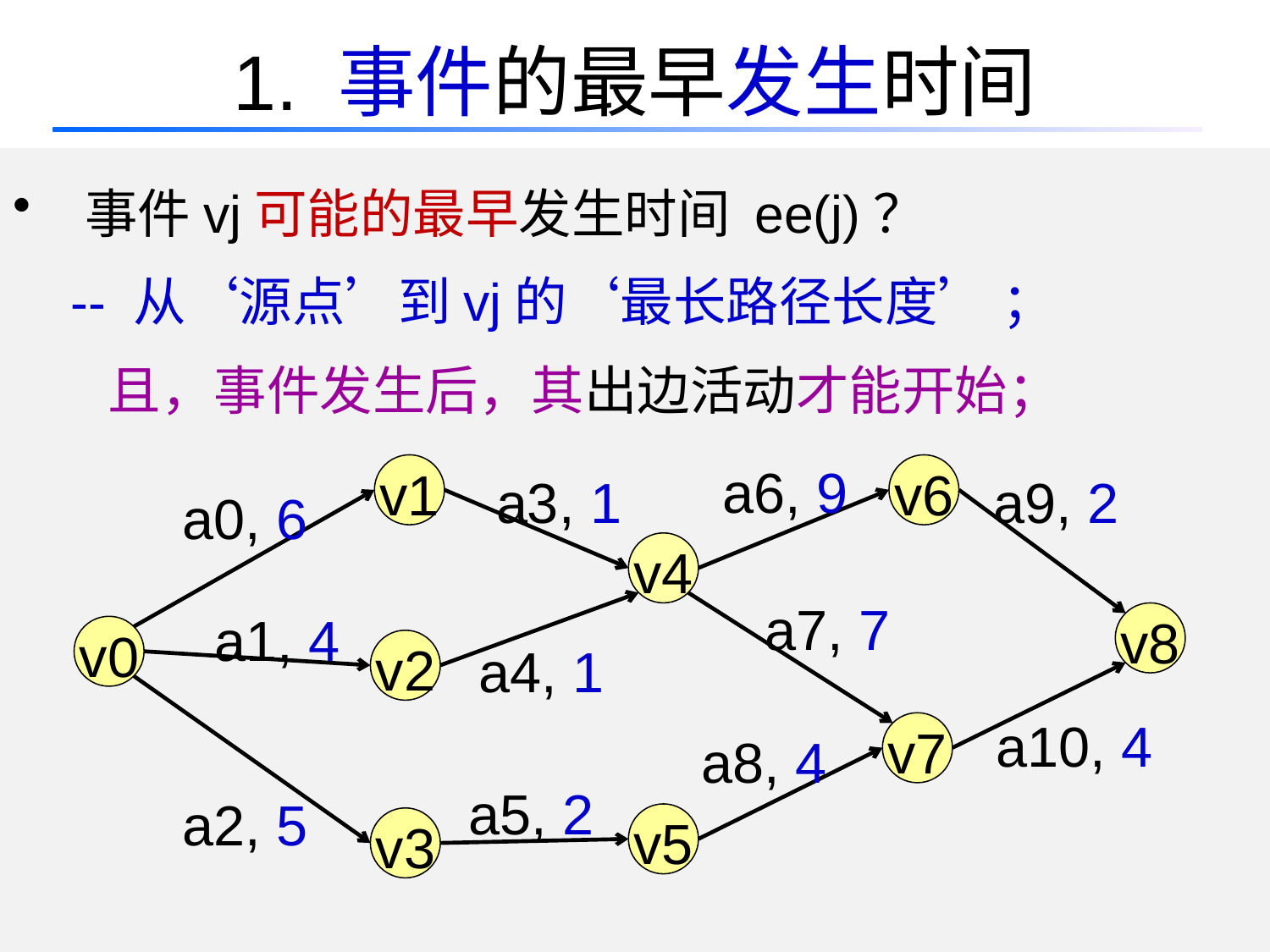

# 1. 事件的最早发生时间

 事件vj可能的最早发生时间 ee(j)？
    -- 从‘源点’到vj的‘最长路径长度’ ；
       且，事件发生后，其出边活动才能开始；
a6, 9
a3, 1
a9, 2
v1
v6
a0, 6
v4
a7, 7
a1, 4
v8
a4, 1
v0
v2
a10, 4
a8, 4
v7
a5, 2
a2, 5
v5
v3